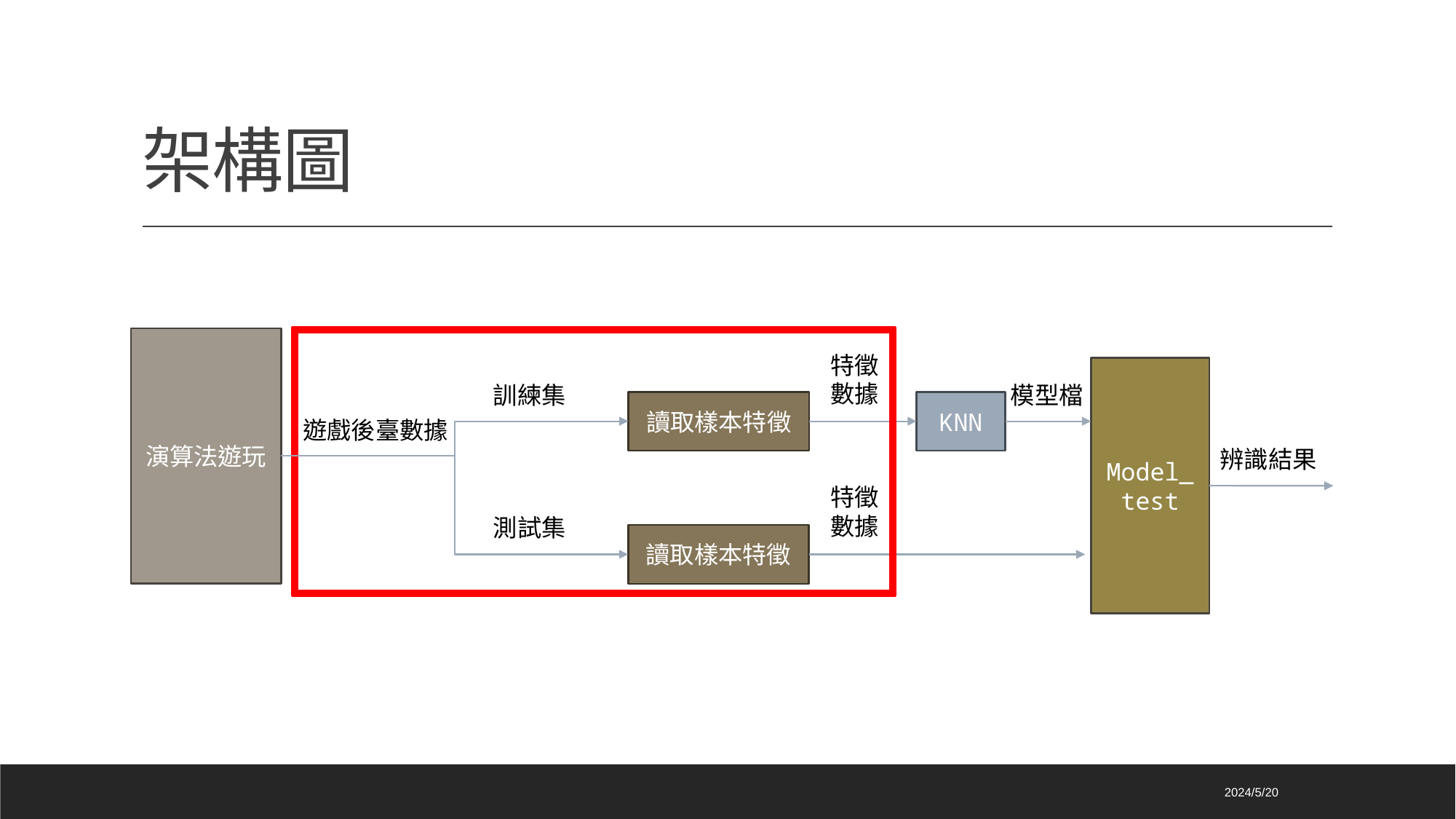

# 架構圖

演算法遊玩
特徵數據
Model_
test
訓練集
模型檔
讀取樣本特徵
KNN
遊戲後臺數據
辨識結果
特徵數據
測試集
讀取樣本特徵
2024/5/20